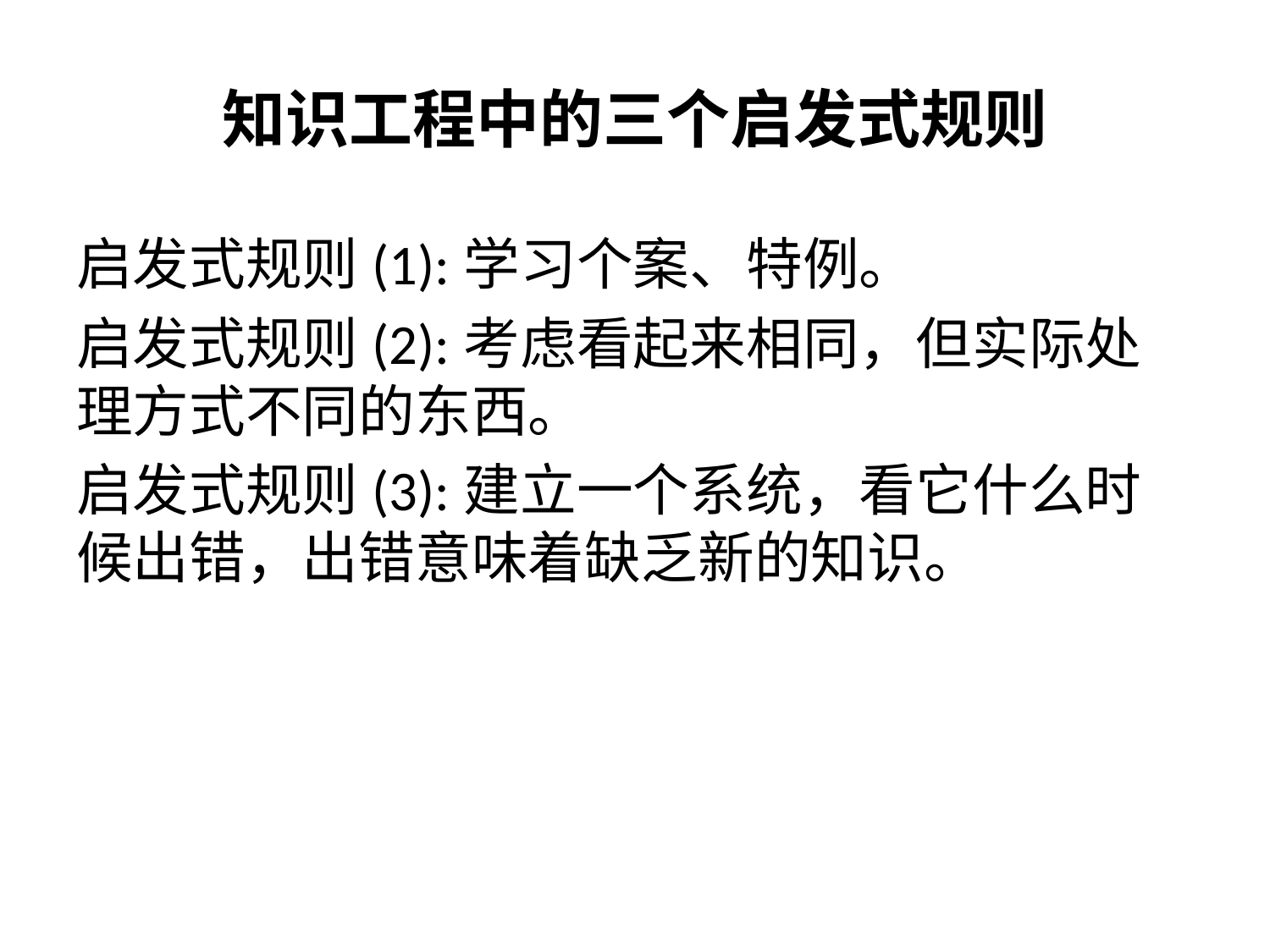

# 知识工程中的三个启发式规则
启发式规则(1):学习个案、特例。
启发式规则(2):考虑看起来相同，但实际处理方式不同的东西。
启发式规则(3):建立一个系统，看它什么时候出错，出错意味着缺乏新的知识。